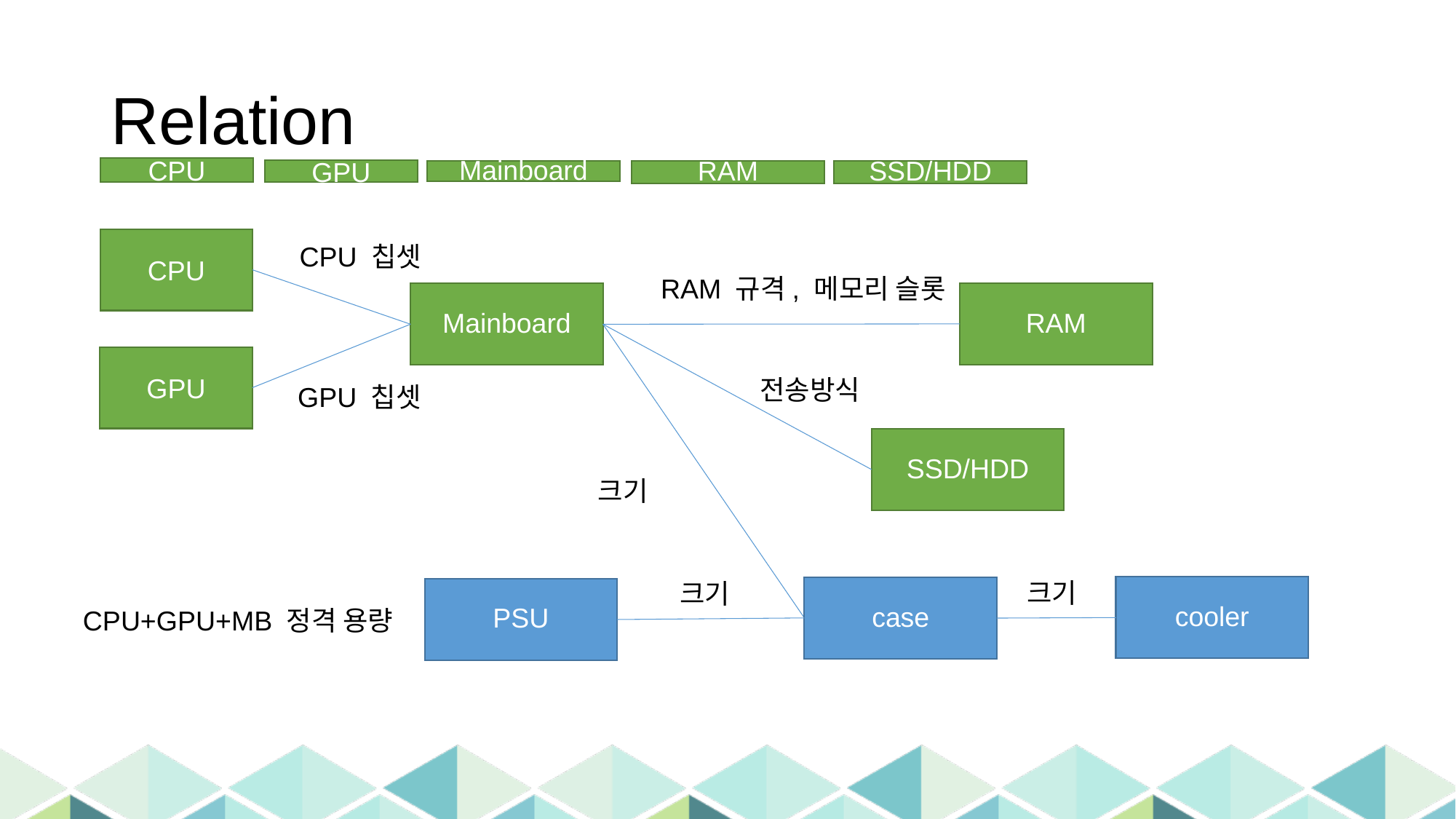

# Relation
CPU
GPU
RAM
SSD/HDD
Mainboard
CPU
CPU 칩셋
RAM 규격, 메모리 슬롯
RAM
Mainboard
GPU
전송방식
GPU 칩셋
SSD/HDD
크기
크기
크기
cooler
case
PSU
CPU+GPU+MB 정격 용량